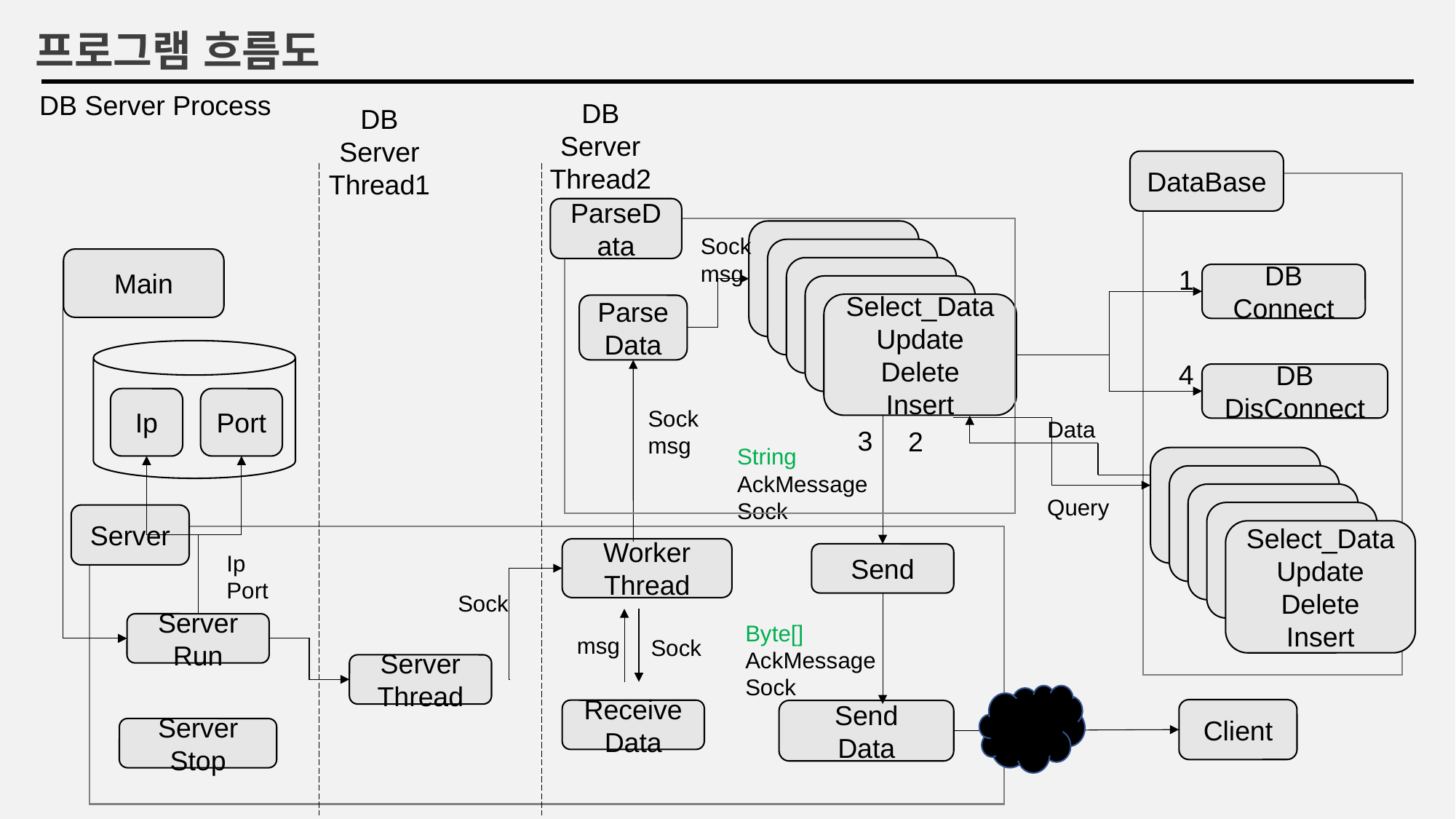

프로그램 흐름도
DB Server Process
DB Server
Thread2
DB Server
Thread1
DataBase

ParseData

Parse
Data
Parse
Data
Parse
Data
Parse
Data
Select_Data
Update Delete
Insert
Sock
msg
Main
1
DB
Connect
Parse
Data

4
DB
DisConnect
Ip
Port
Sock
msg
Data
3
2
String
AckMessage
Sock
Parse
Data
Parse
Data
Parse
Data
Parse
Data
Select_Data
Update Delete
Insert
Query
Server

Worker
Thread
Ip
Port
Send
Sock
Byte[]
AckMessage
Sock
Server Run
msg
Sock
Server
Thread

Client
Receive
Data
Send
Data
Server Stop